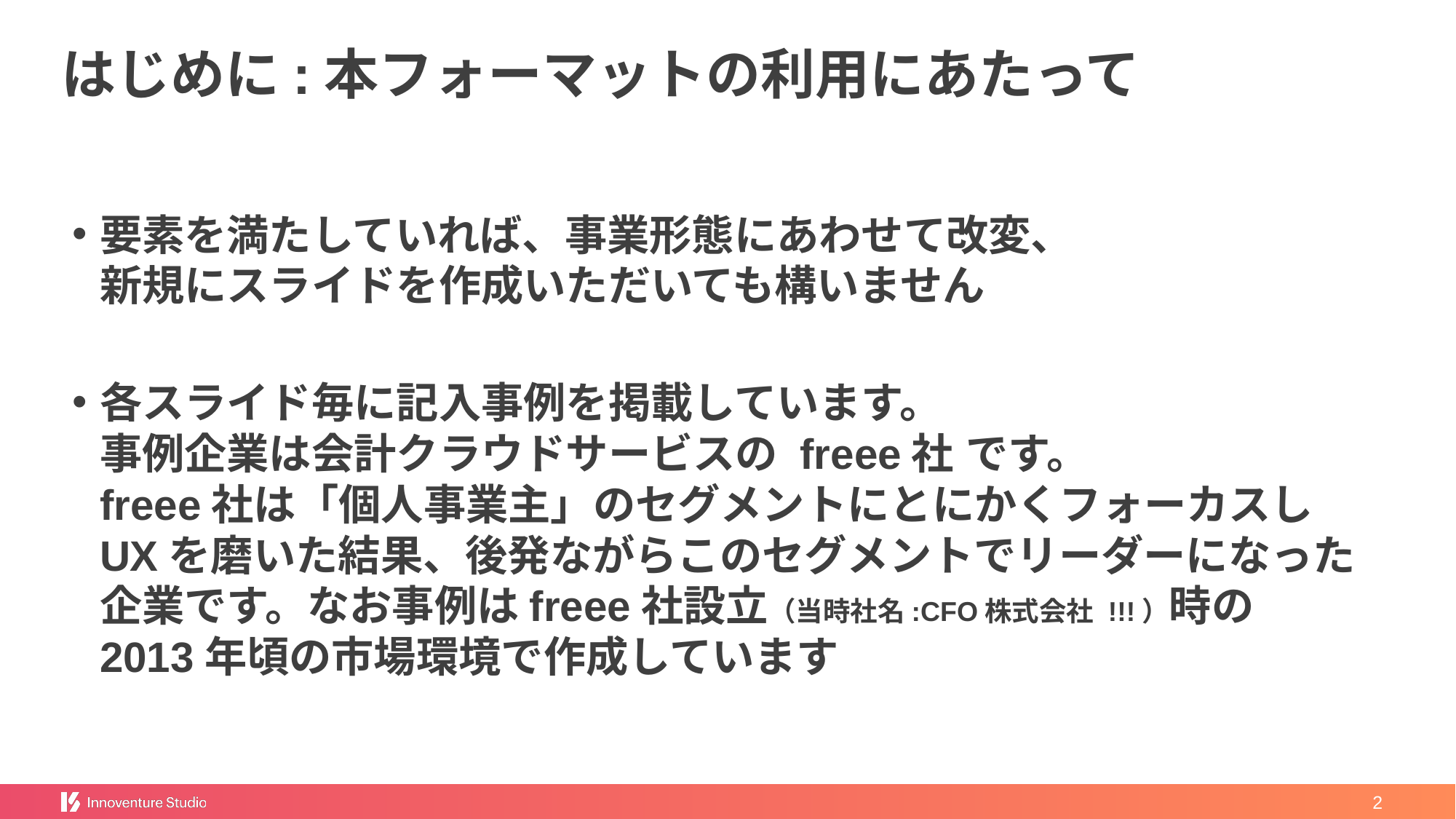

# はじめに:本フォーマットの利用にあたって
要素を満たしていれば、事業形態にあわせて改変、
新規にスライドを作成いただいても構いません
各スライド毎に記入事例を掲載しています。
事例企業は会計クラウドサービスの freee社 です。
freee社は「個人事業主」のセグメントにとにかくフォーカスし
UXを磨いた結果、後発ながらこのセグメントでリーダーになった企業です。なお事例はfreee社設立（当時社名:CFO株式会社 !!!）時の
2013年頃の市場環境で作成しています
2